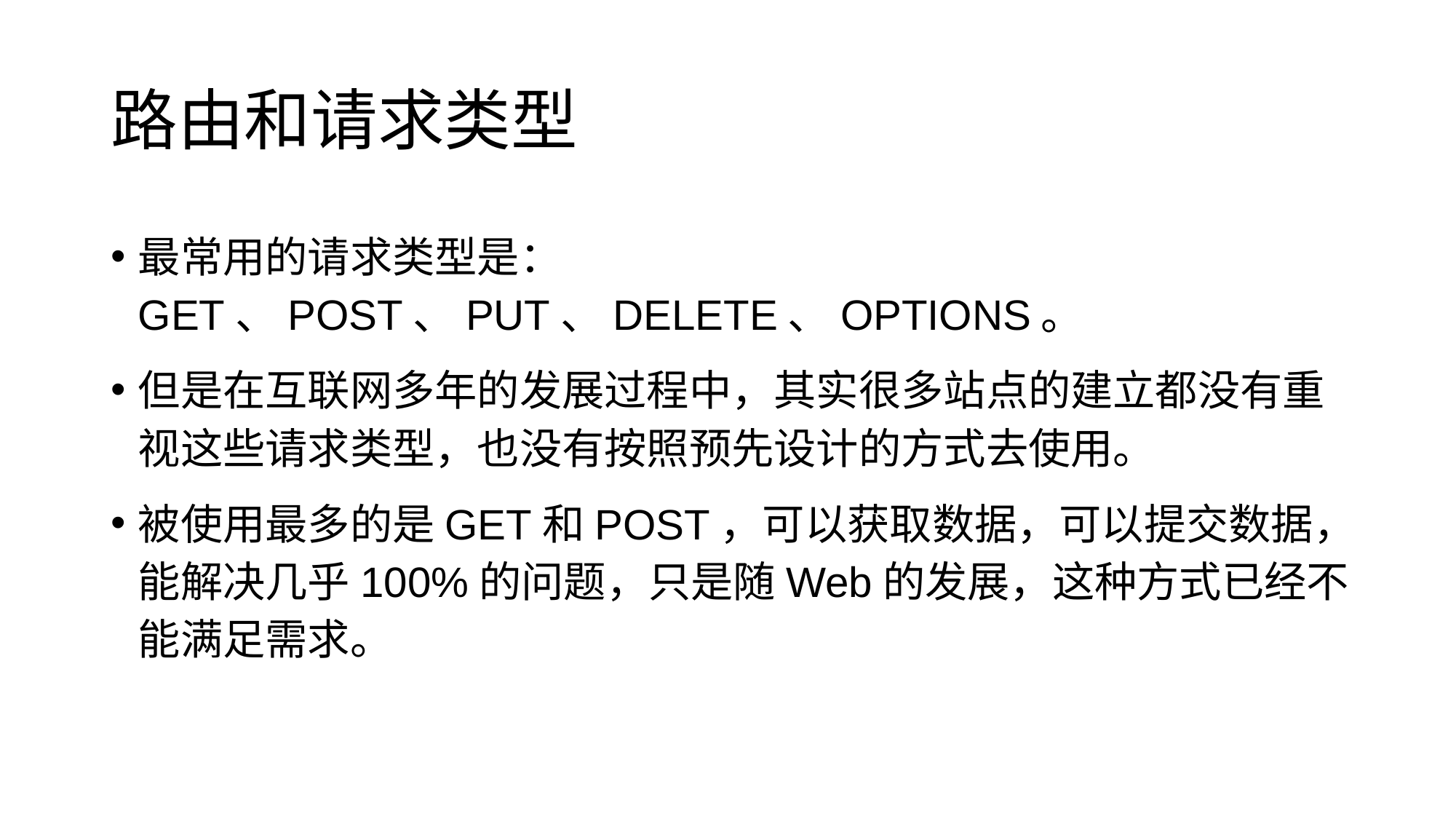

# 路由和请求类型
最常用的请求类型是：GET、POST、PUT、DELETE、OPTIONS。
但是在互联网多年的发展过程中，其实很多站点的建立都没有重视这些请求类型，也没有按照预先设计的方式去使用。
被使用最多的是GET和POST，可以获取数据，可以提交数据，能解决几乎100%的问题，只是随Web的发展，这种方式已经不能满足需求。